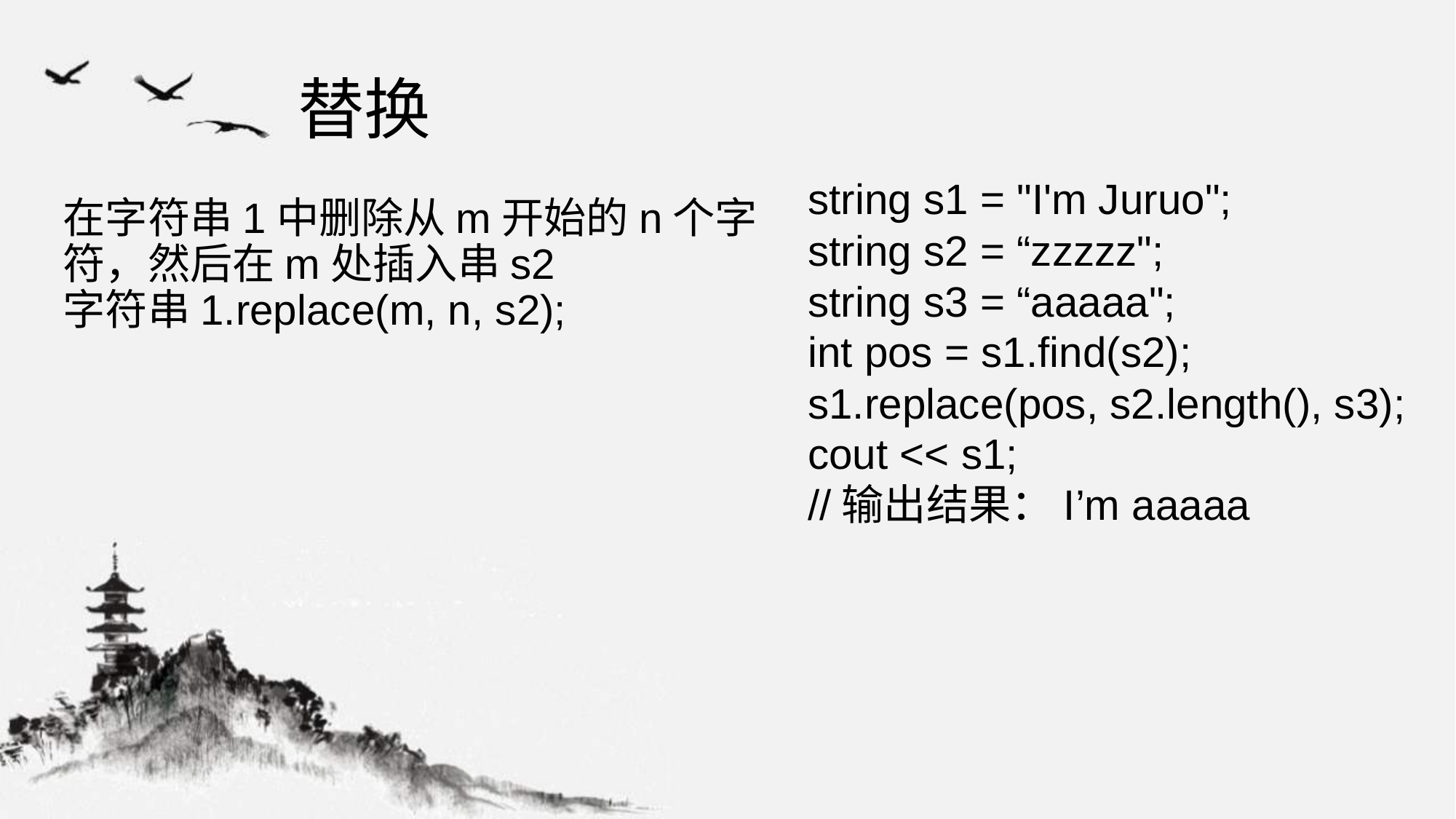

# 替换
string s1 = "I'm Juruo";
string s2 = “zzzzz";
string s3 = “aaaaa";
int pos = s1.find(s2);
s1.replace(pos, s2.length(), s3);
cout << s1;
//输出结果：I’m aaaaa
在字符串1中删除从m开始的n个字符，然后在m处插入串s2
字符串1.replace(m, n, s2);